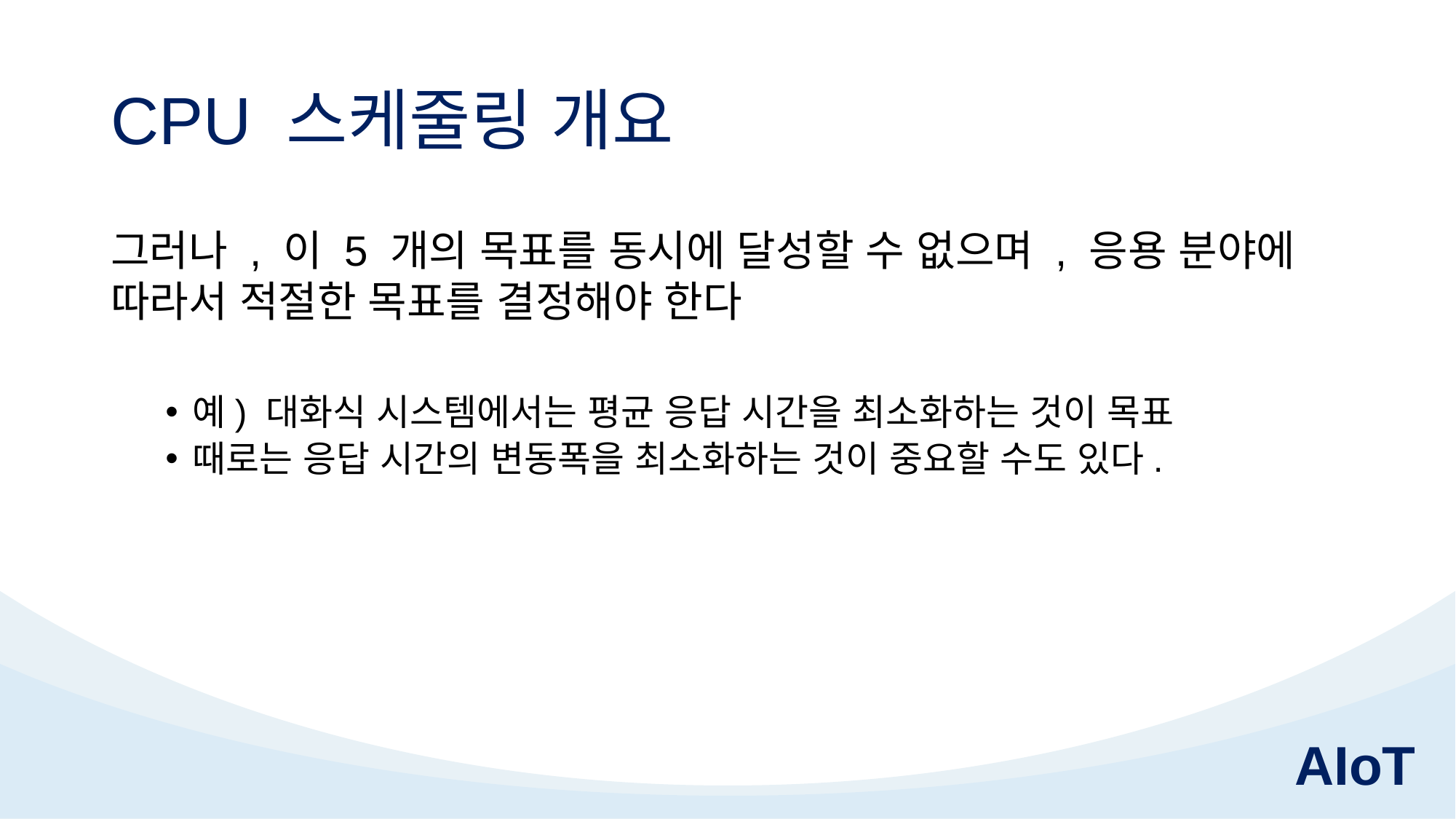

# CPU 스케줄링 개요
그러나 , 이 5 개의 목표를 동시에 달성할 수 없으며 , 응용 분야에 따라서 적절한 목표를 결정해야 한다

예) 대화식 시스템에서는 평균 응답 시간을 최소화하는 것이 목표
때로는 응답 시간의 변동폭을 최소화하는 것이 중요할 수도 있다.